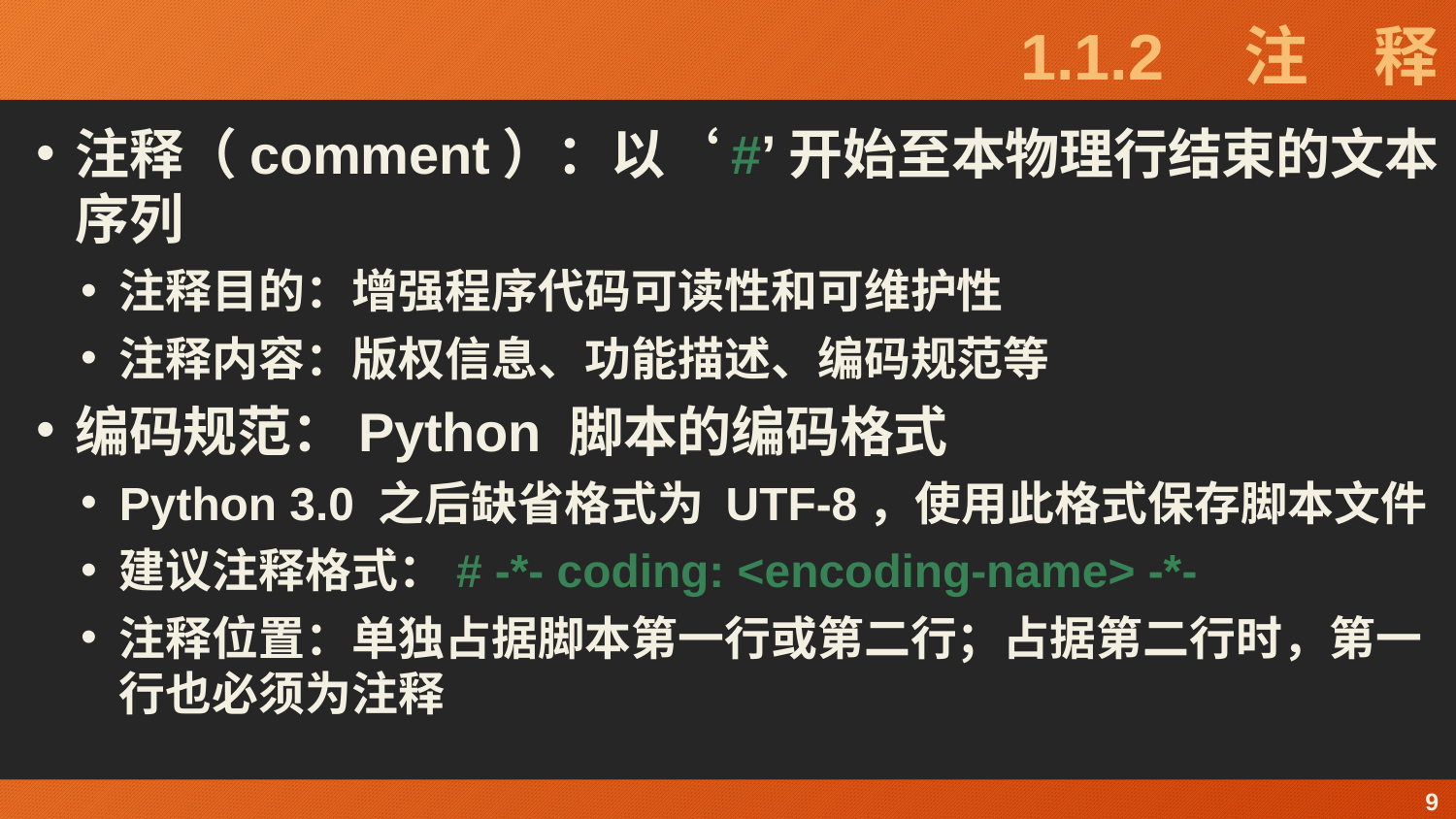

# 1.1.2　注　释
注释（comment）：以‘#’开始至本物理行结束的文本序列
注释目的：增强程序代码可读性和可维护性
注释内容：版权信息、功能描述、编码规范等
编码规范：Python 脚本的编码格式
Python 3.0 之后缺省格式为 UTF-8，使用此格式保存脚本文件
建议注释格式：# -*- coding: <encoding-name> -*-
注释位置：单独占据脚本第一行或第二行；占据第二行时，第一行也必须为注释
9